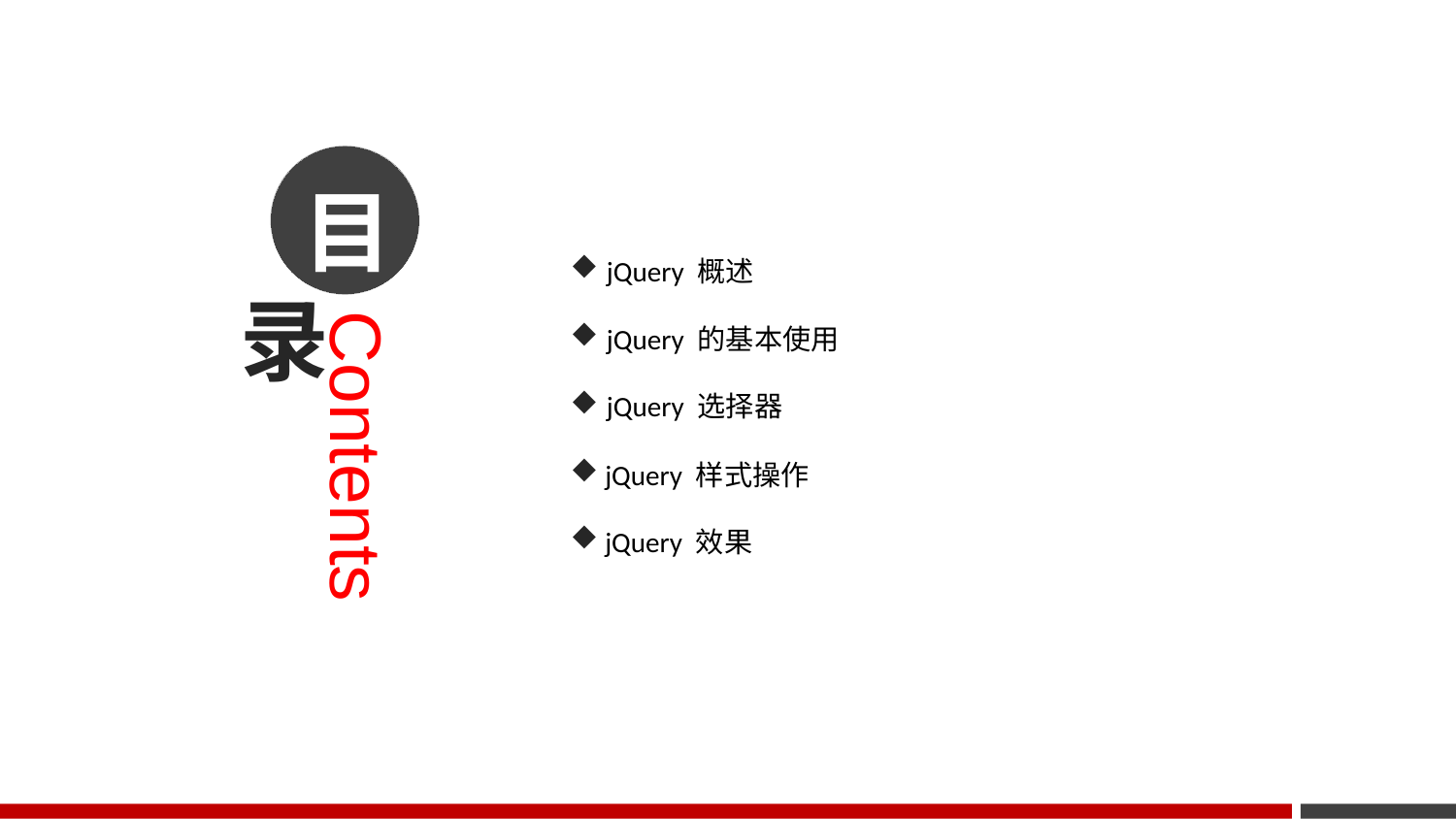

目
 jQuery 概述
 jQuery 的基本使用
 jQuery 选择器
 jQuery 样式操作
 jQuery 效果
录
Contents